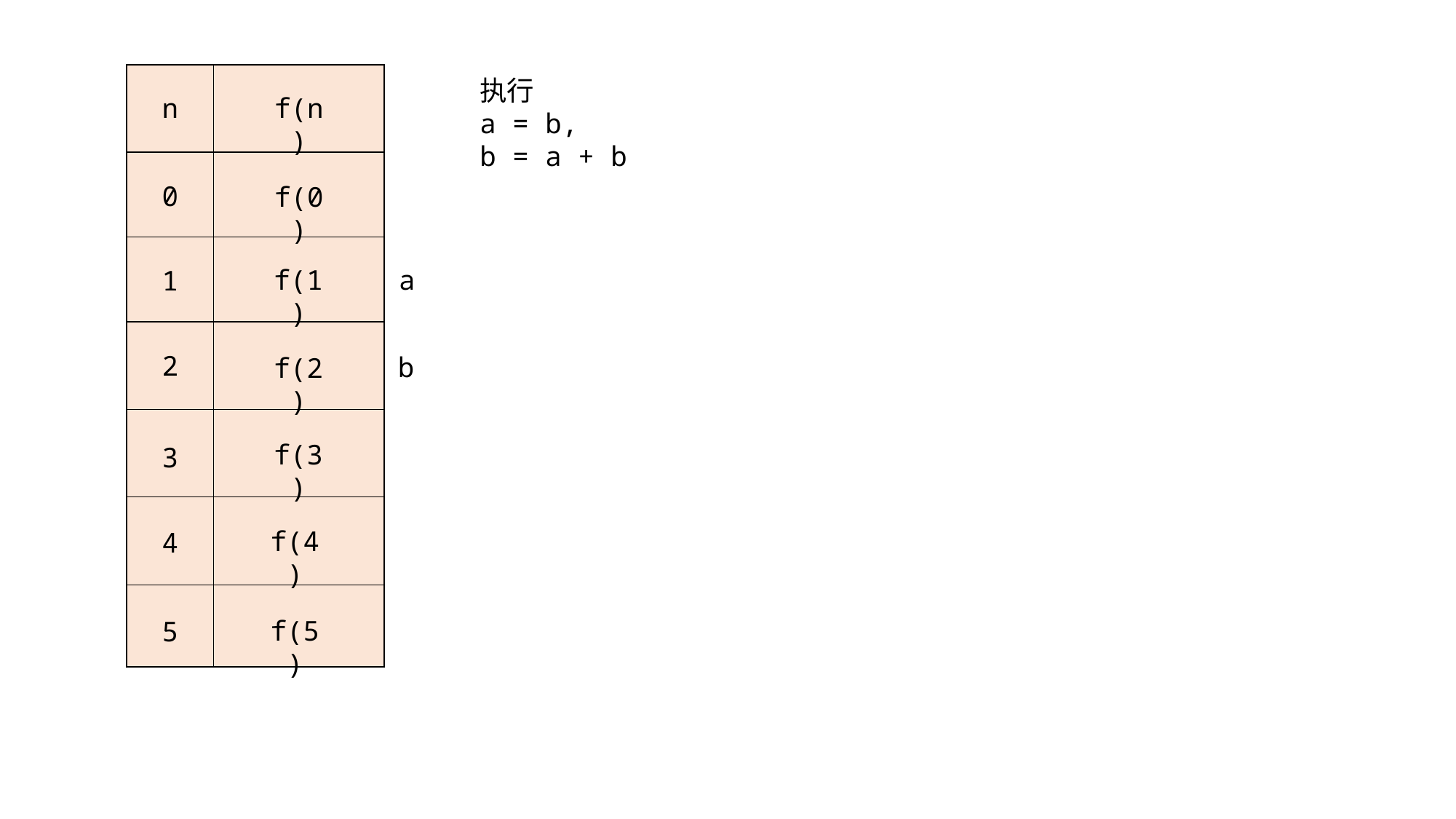

执行
a = b,
b = a + b
n
f(n)
0
f(0)
f(1)
a
1
2
b
f(2)
f(3)
3
f(4)
4
f(5)
5